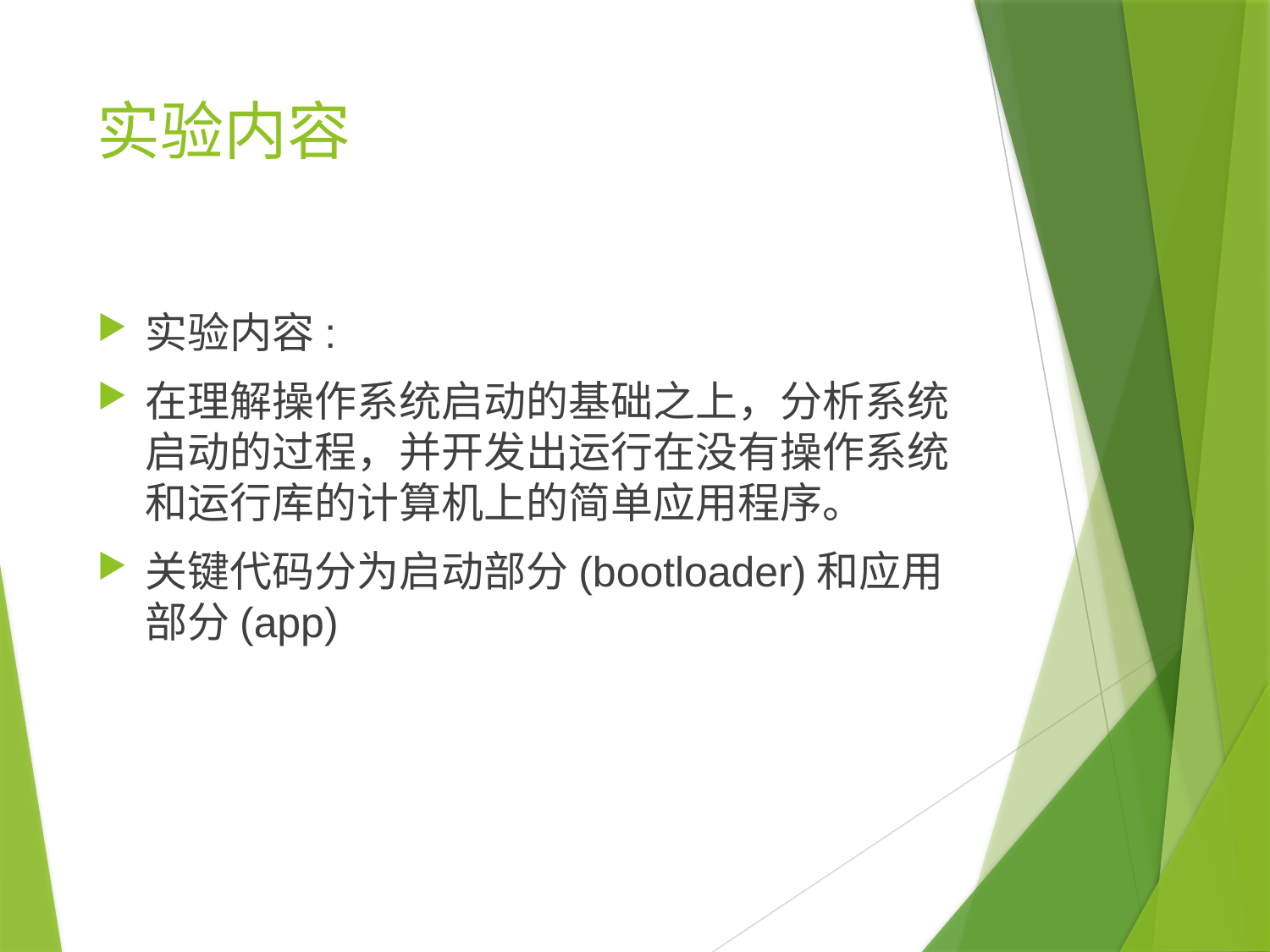

# 实验内容
实验内容:
在理解操作系统启动的基础之上，分析系统启动的过程，并开发出运行在没有操作系统和运行库的计算机上的简单应用程序。
关键代码分为启动部分(bootloader)和应用部分(app)